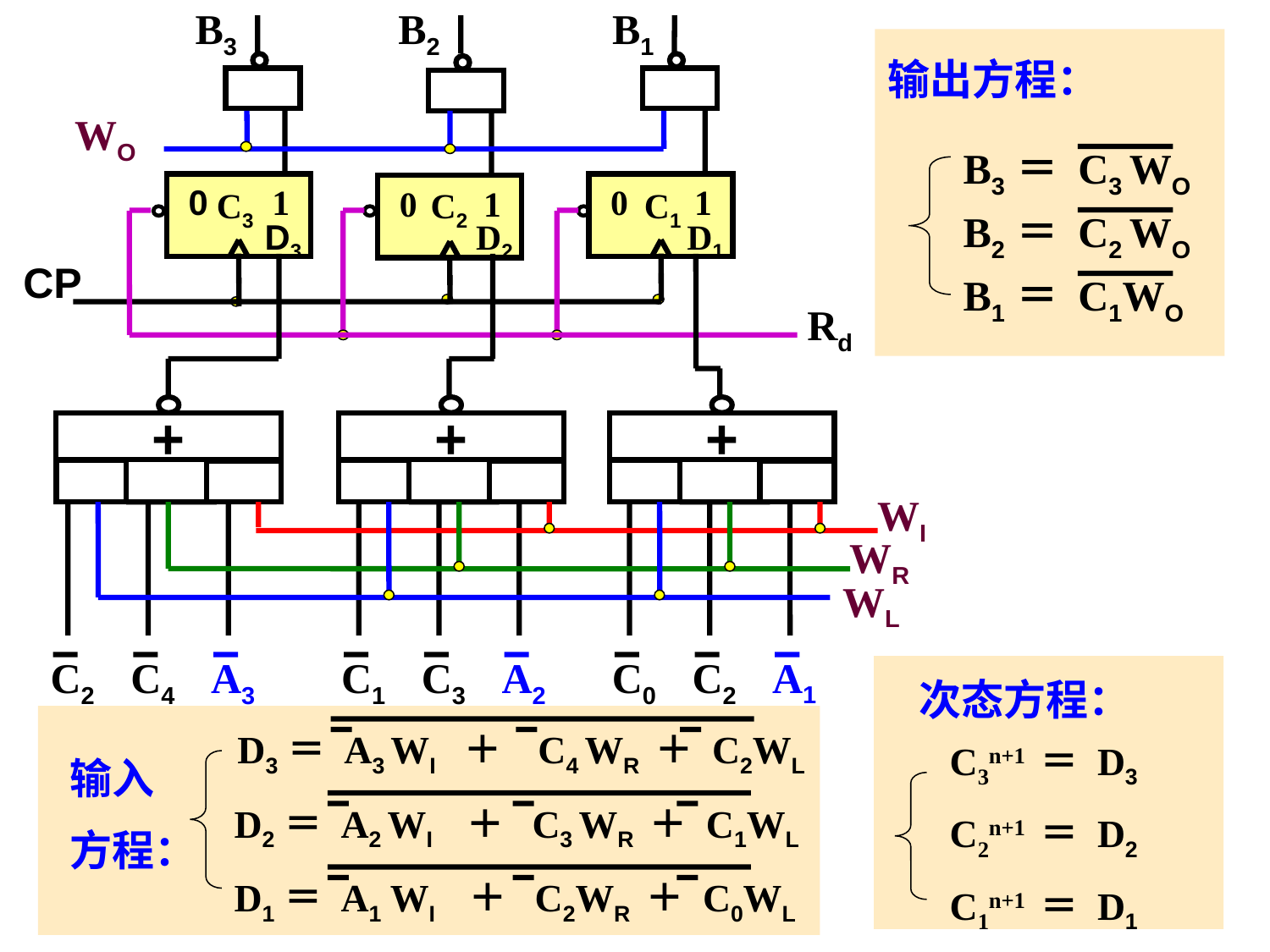

B3
B2
B1

WO

0
 1

0
 1

0
 1
C3
C2
C1

D1
D3
D2

CP

Rd

+

+

+

WI

WR

WL

A1

C2

C4

A3

C1

C3

A2

C0

C2

输出方程：
B3

＝ C3 WO

B2

＝ C2 WO

B1

＝ C1WO

次态方程：

D3＝ A3 WI   ＋   C4 WR ＋ C2WL

C3n+1 ＝ D3
C2n+1 ＝ D2
C1n+1 ＝ D1

输入
方程：

D2＝ A2 WI    ＋  C3 WR ＋ C1WL

D1＝ A1 WI    ＋  C2WR ＋ C0WL